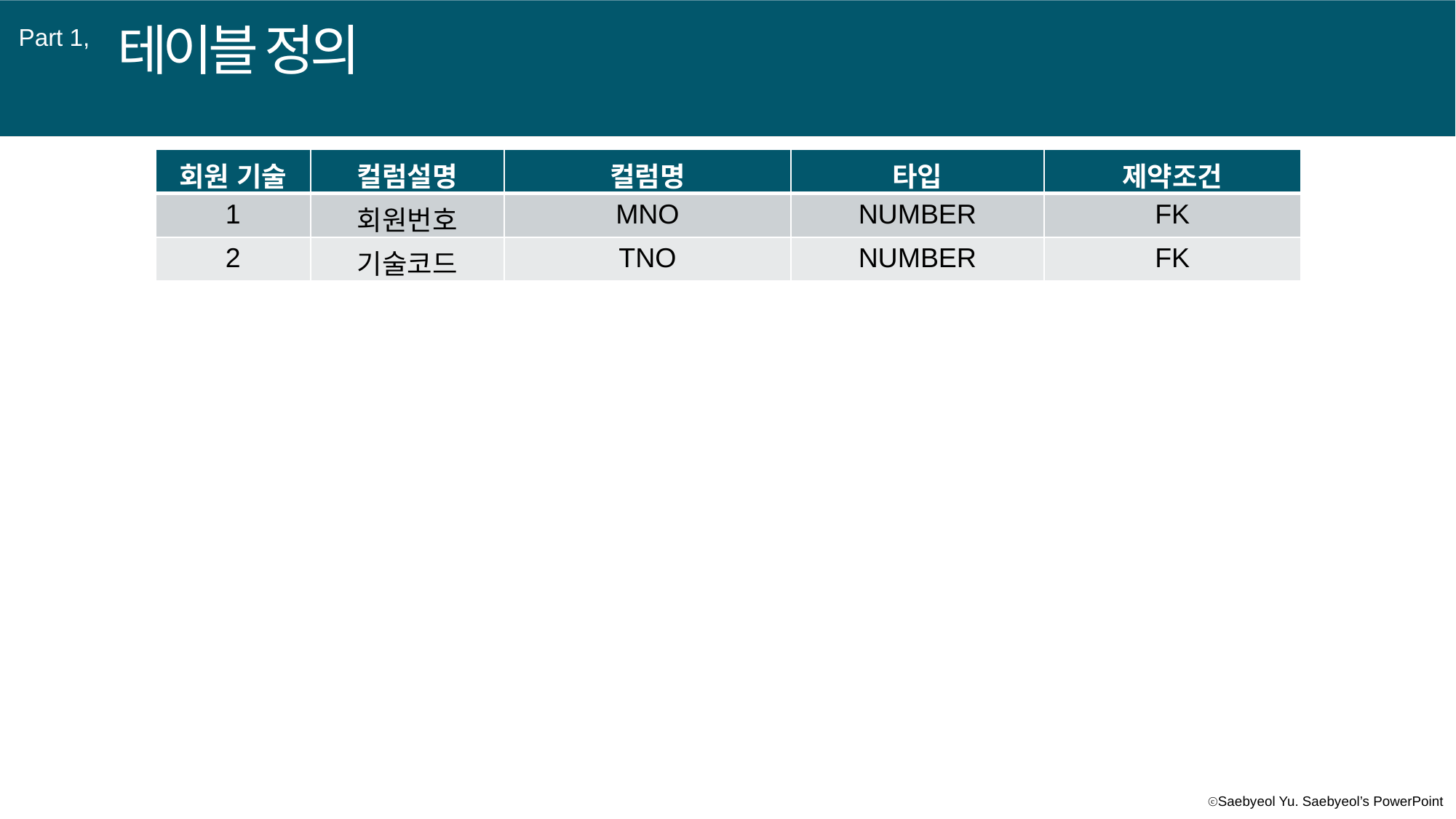

테이블 정의
Part 1,
| 회원 기술 | 컬럼설명 | 컬럼명 | 타입 | 제약조건 |
| --- | --- | --- | --- | --- |
| 1 | 회원번호 | MNO | NUMBER | FK |
| 2 | 기술코드 | TNO | NUMBER | FK |
1